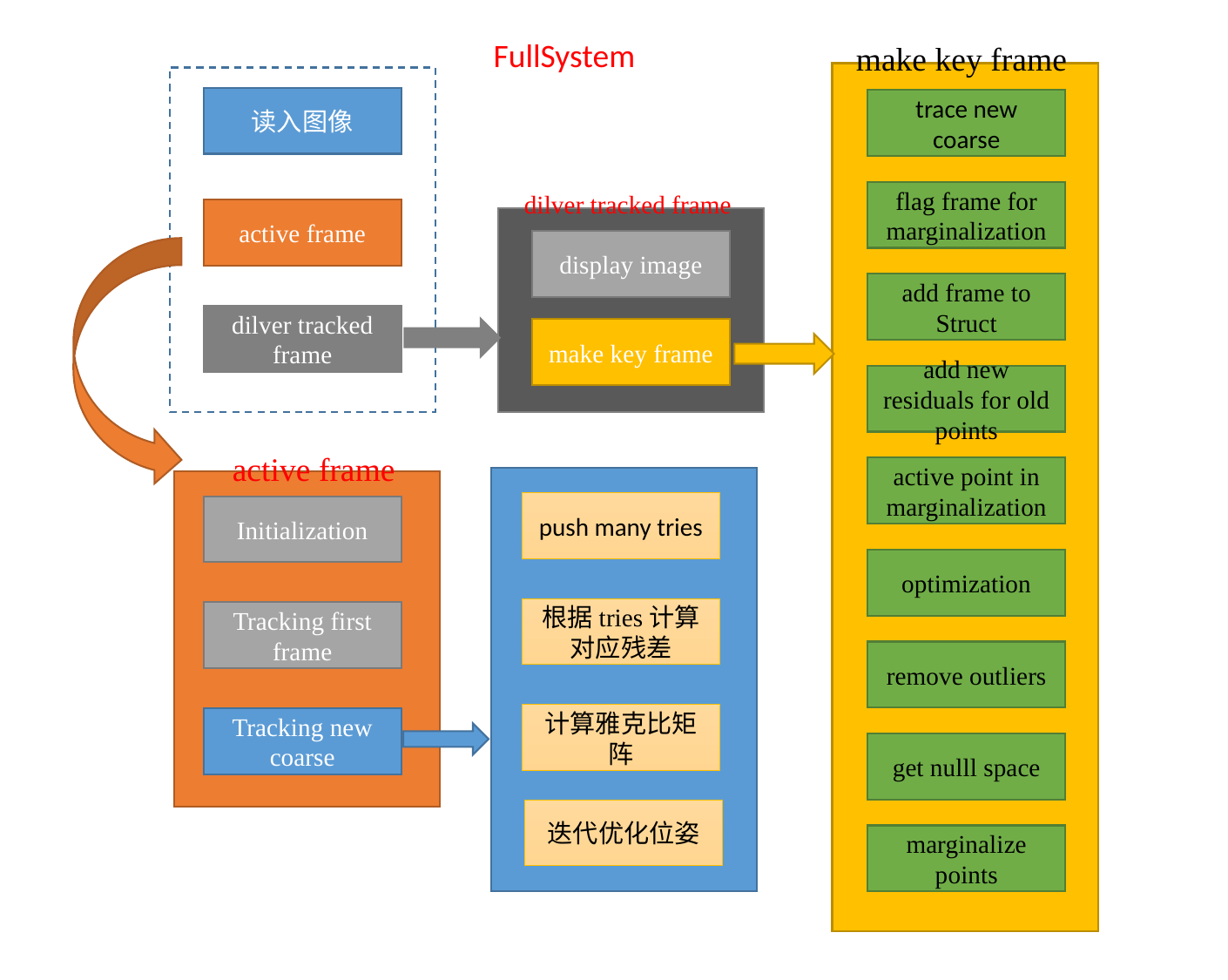

FullSystem
make key frame

读入图像
trace new coarse
dilver tracked frame
flag frame for marginalization
active frame

display image

add frame to Struct
dilver tracked frame

make key frame

add new residuals for old points
active frame
active point in marginalization

push many tries
Initialization
optimization
根据tries计算对应残差
Tracking first frame
remove outliers
计算雅克比矩阵
Tracking new coarse

get nulll space
迭代优化位姿
marginalize points